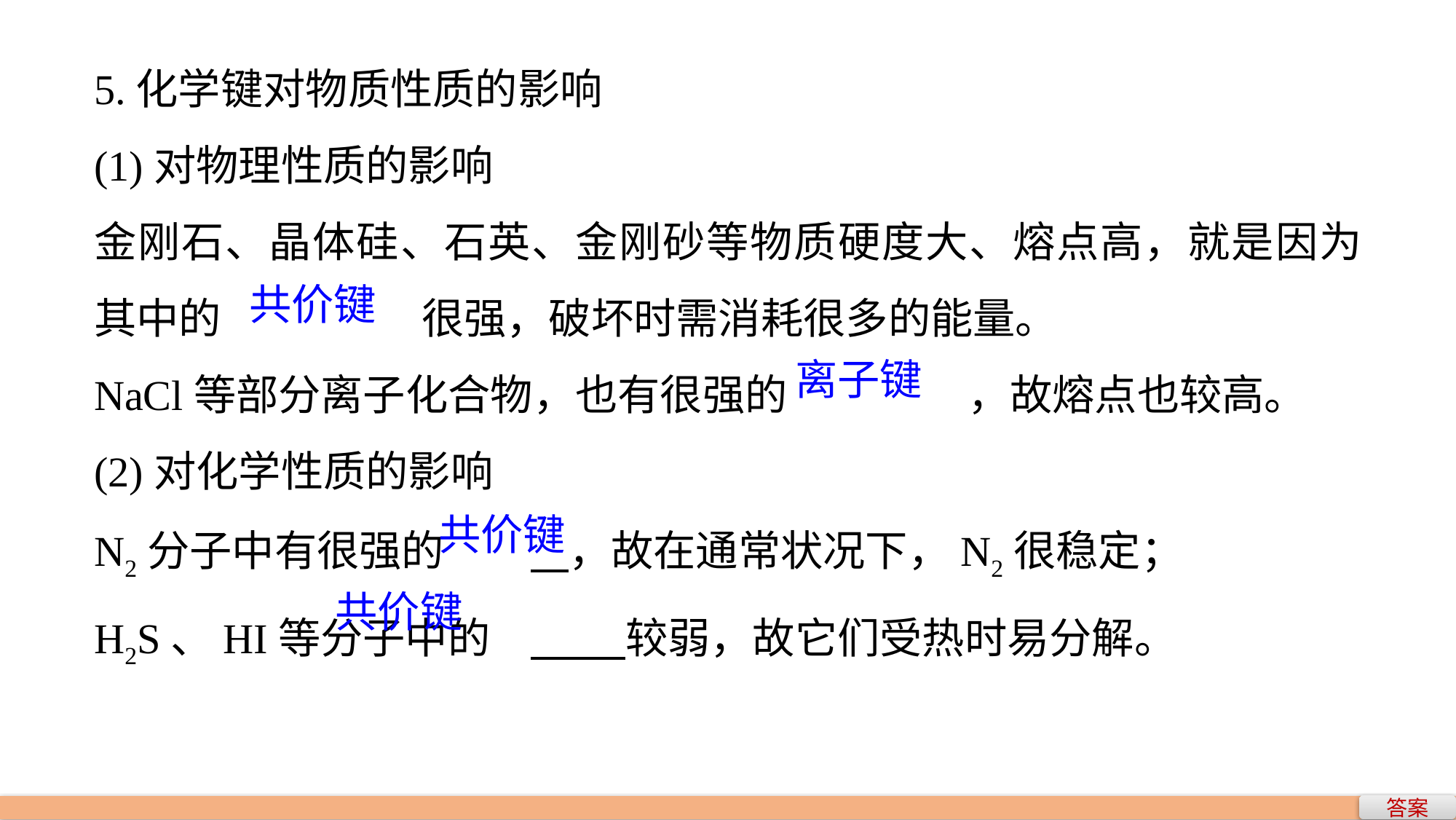

5.化学键对物质性质的影响
(1)对物理性质的影响
金刚石、晶体硅、石英、金刚砂等物质硬度大、熔点高，就是因为其中的		很强，破坏时需消耗很多的能量。
NaCl等部分离子化合物，也有很强的		，故熔点也较高。
(2)对化学性质的影响
N2分子中有很强的	    ，故在通常状况下，N2很稳定；H2S、HI等分子中的	          较弱，故它们受热时易分解。
共价键
离子键
共价键
共价键
答案